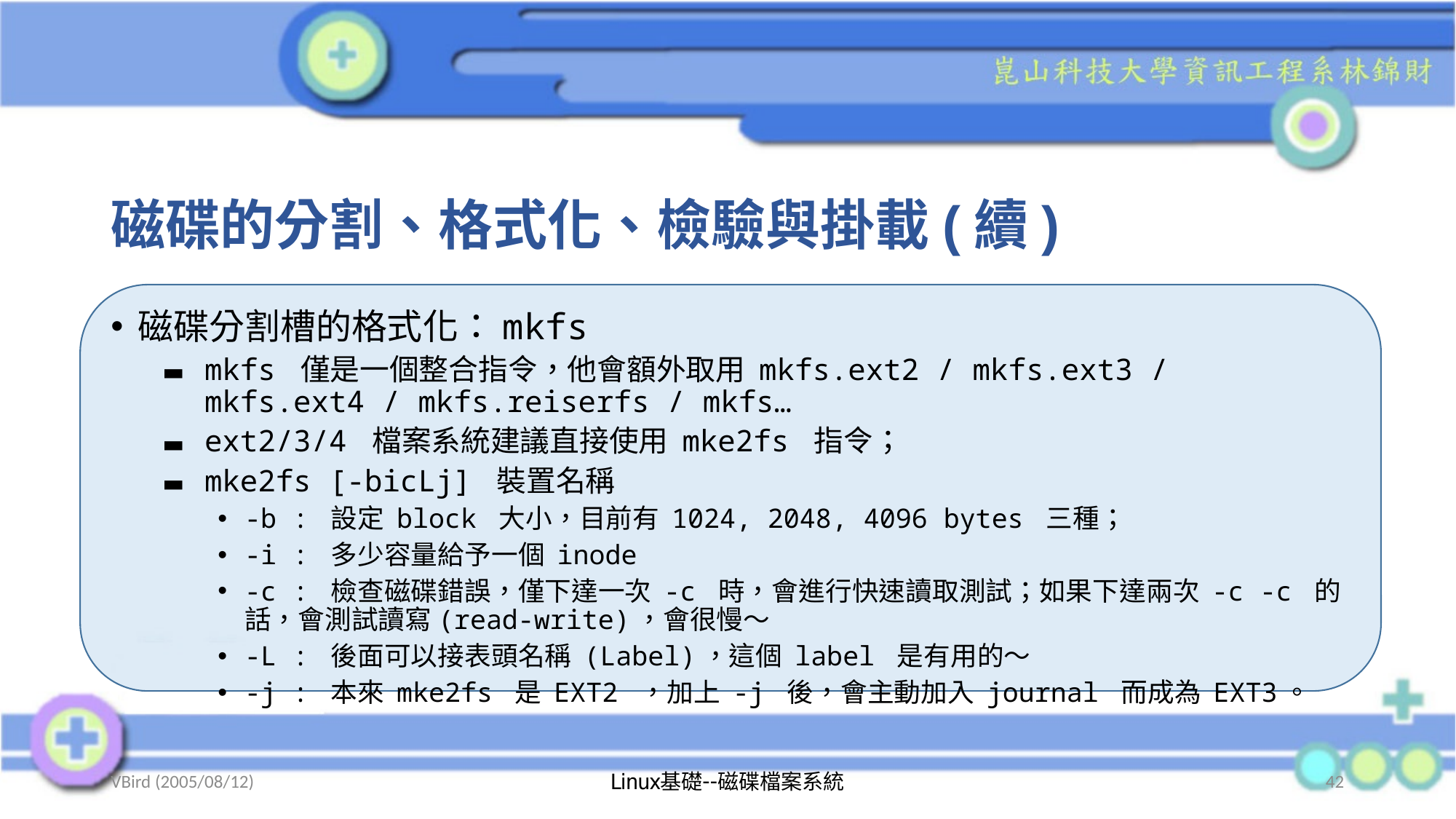

# 磁碟的分割、格式化、檢驗與掛載(續)

磁碟分割槽的格式化：mkfs
mkfs 僅是一個整合指令，他會額外取用 mkfs.ext2 / mkfs.ext3 / mkfs.ext4 / mkfs.reiserfs / mkfs…
ext2/3/4 檔案系統建議直接使用 mke2fs 指令；
mke2fs [-bicLj] 裝置名稱
-b : 設定 block 大小，目前有 1024, 2048, 4096 bytes 三種；
-i : 多少容量給予一個 inode
-c : 檢查磁碟錯誤，僅下達一次 -c 時，會進行快速讀取測試；如果下達兩次 -c -c 的話，會測試讀寫(read-write)，會很慢～
-L : 後面可以接表頭名稱 (Label)，這個 label 是有用的～
-j : 本來 mke2fs 是 EXT2 ，加上 -j 後，會主動加入 journal 而成為 EXT3。
VBird (2005/08/12)
Linux基礎--磁碟檔案系統
42